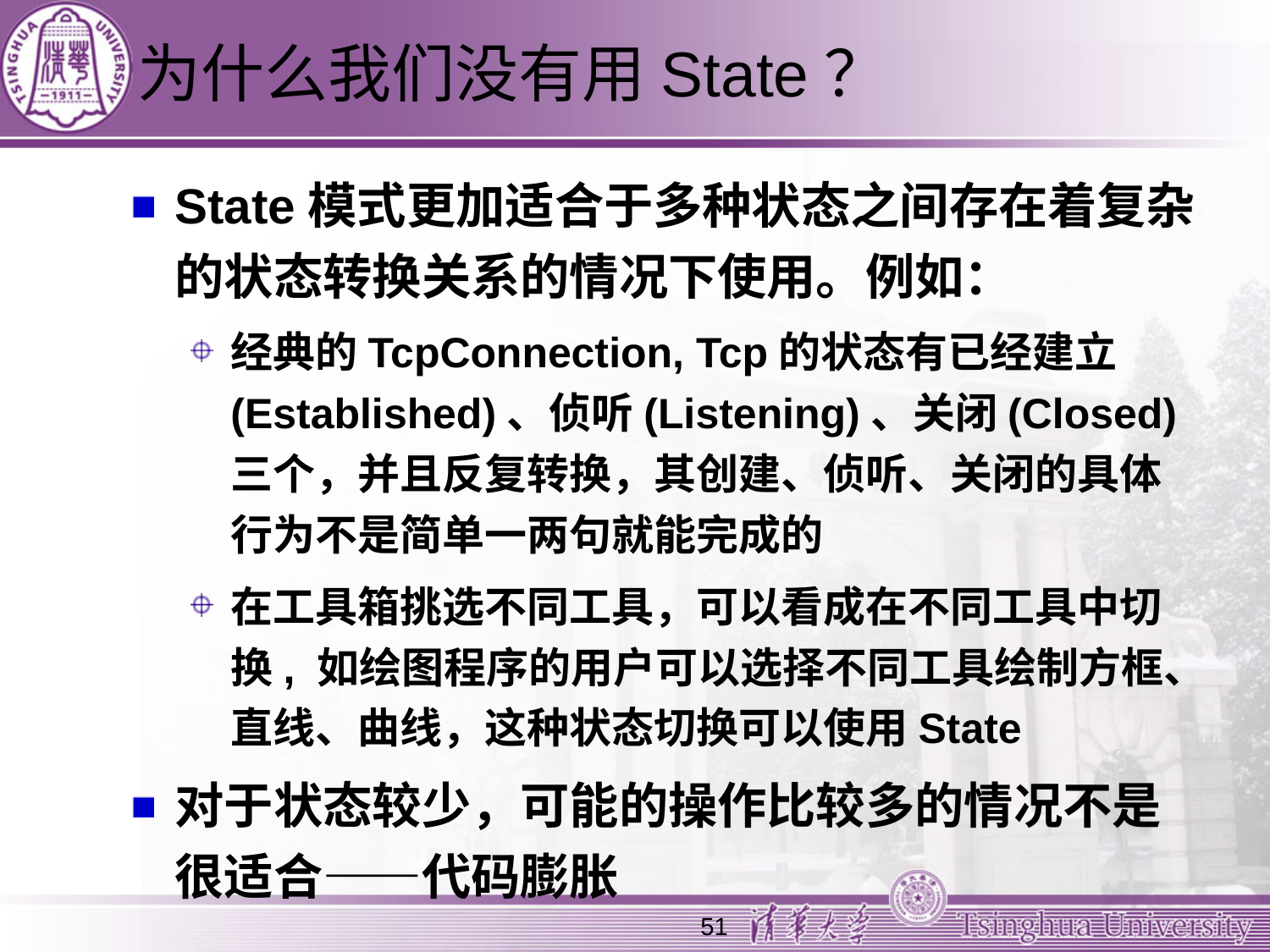

# 为什么我们没有用State？
State模式更加适合于多种状态之间存在着复杂的状态转换关系的情况下使用。例如：
经典的TcpConnection, Tcp的状态有已经建立(Established)、侦听(Listening)、关闭(Closed)三个，并且反复转换，其创建、侦听、关闭的具体行为不是简单一两句就能完成的
在工具箱挑选不同工具，可以看成在不同工具中切换, 如绘图程序的用户可以选择不同工具绘制方框、直线、曲线，这种状态切换可以使用State
对于状态较少，可能的操作比较多的情况不是很适合——代码膨胀
51